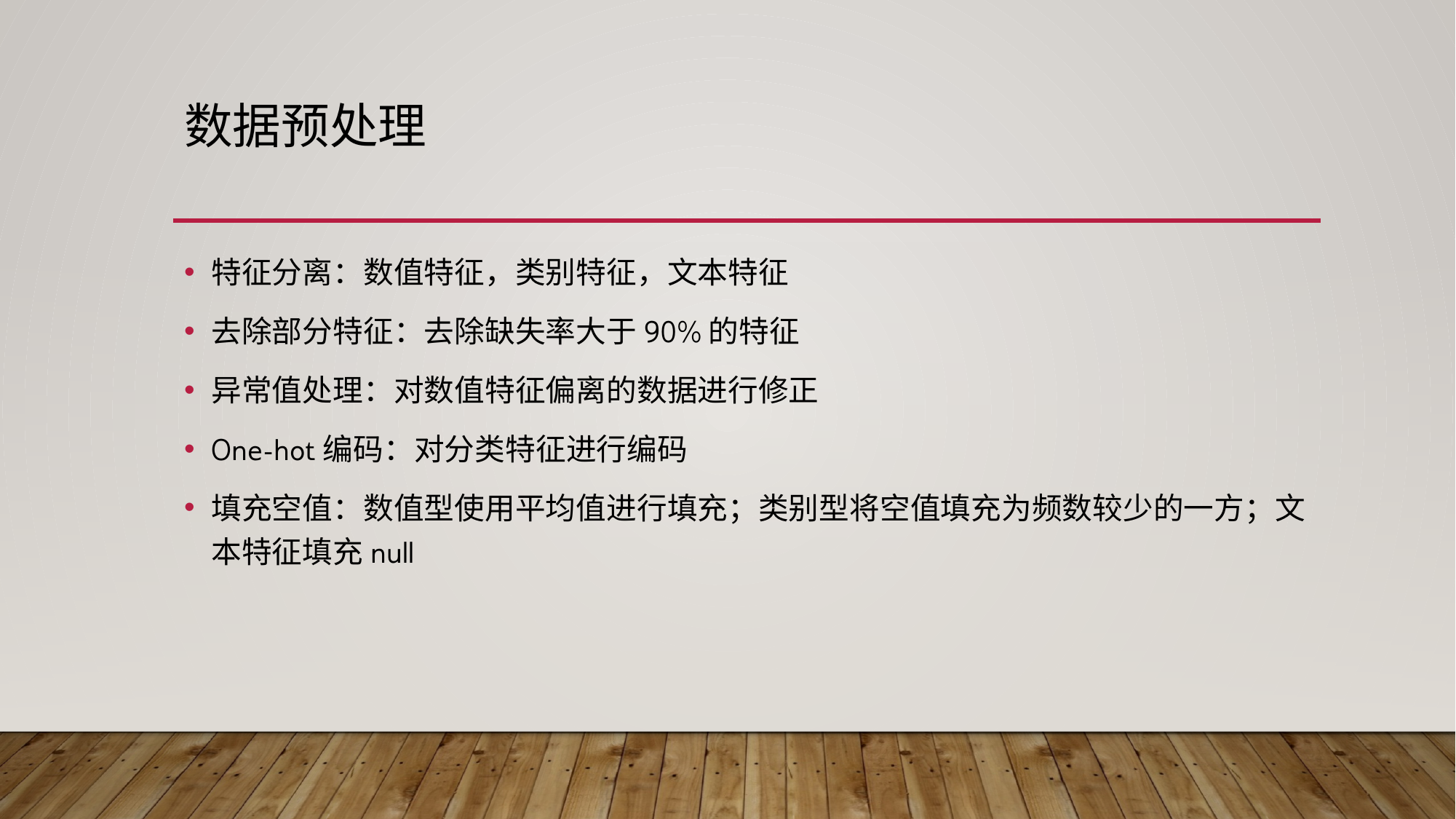

# 数据预处理
特征分离：数值特征，类别特征，文本特征
去除部分特征：去除缺失率大于90%的特征
异常值处理：对数值特征偏离的数据进行修正
One-hot编码：对分类特征进行编码
填充空值：数值型使用平均值进行填充；类别型将空值填充为频数较少的一方；文本特征填充null